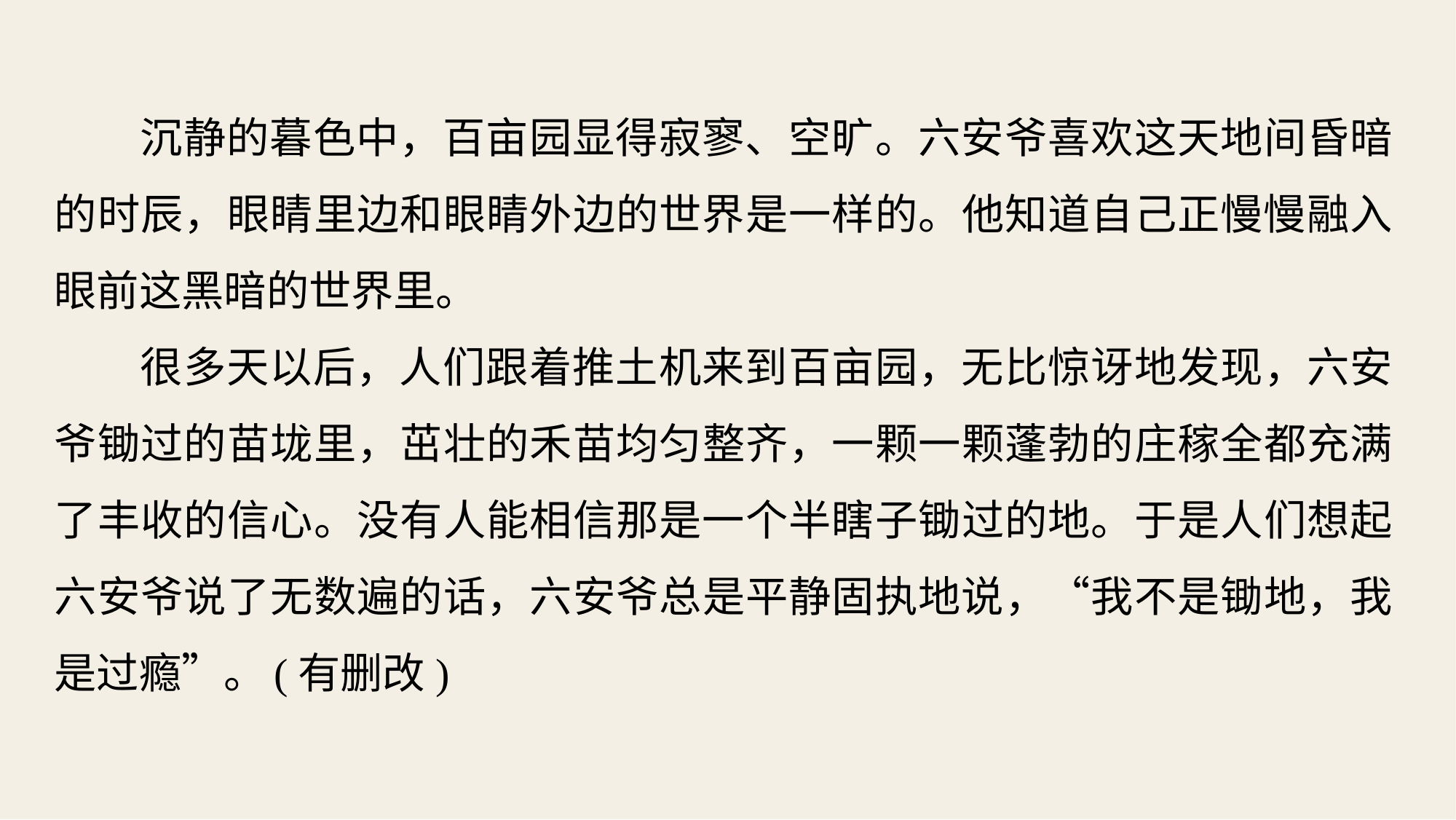

沉静的暮色中，百亩园显得寂寥、空旷。六安爷喜欢这天地间昏暗的时辰，眼睛里边和眼睛外边的世界是一样的。他知道自己正慢慢融入眼前这黑暗的世界里。
很多天以后，人们跟着推土机来到百亩园，无比惊讶地发现，六安爷锄过的苗垅里，茁壮的禾苗均匀整齐，一颗一颗蓬勃的庄稼全都充满了丰收的信心。没有人能相信那是一个半瞎子锄过的地。于是人们想起六安爷说了无数遍的话，六安爷总是平静固执地说，“我不是锄地，我是过瘾”。 (有删改)